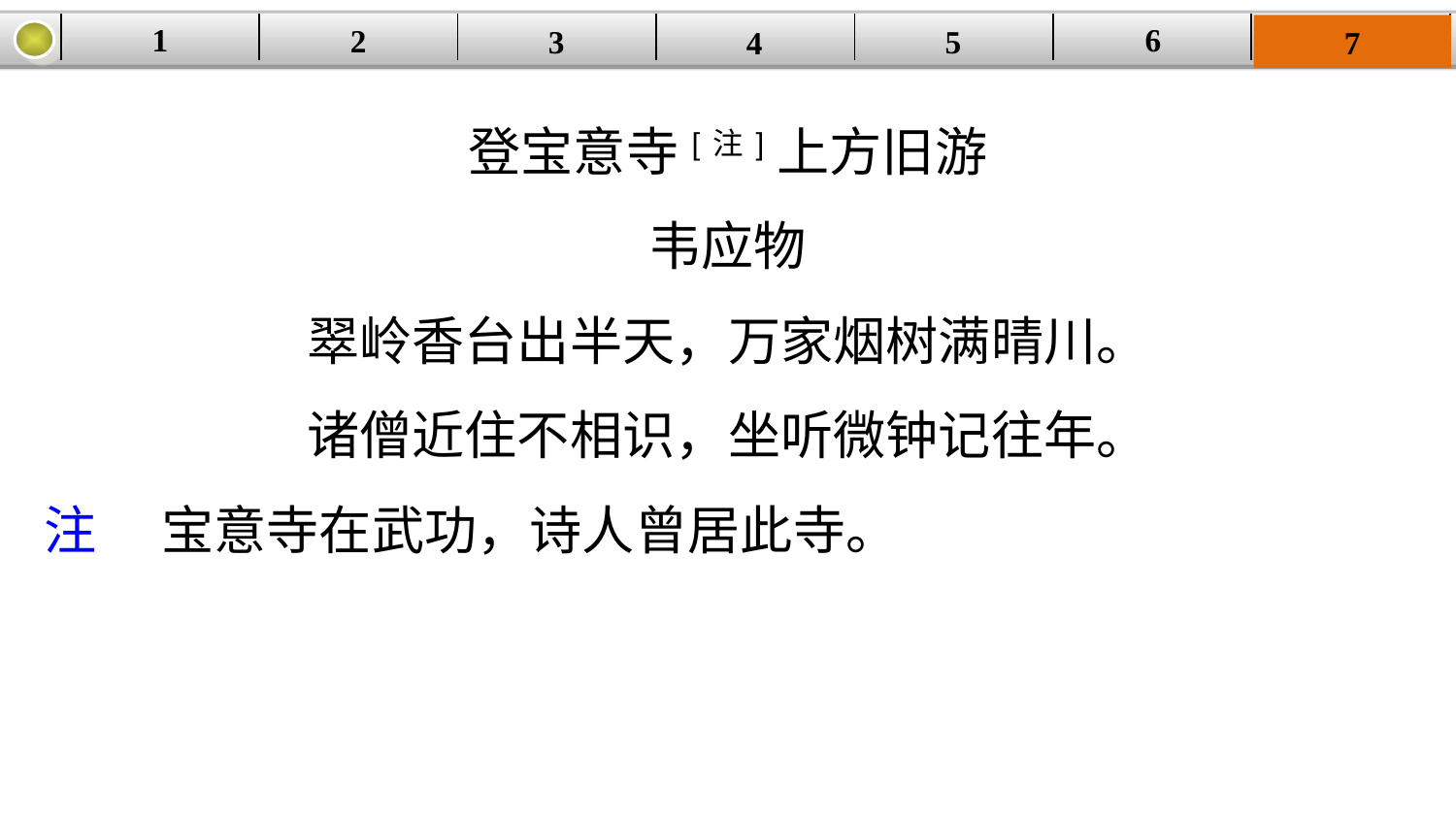

1
6
2
|  |  |  |  |  |  |  |
| --- | --- | --- | --- | --- | --- | --- |
3
5
7
4

登宝意寺[注]上方旧游
韦应物
翠岭香台出半天，万家烟树满晴川。
诸僧近住不相识，坐听微钟记往年。
注 　宝意寺在武功，诗人曾居此寺。